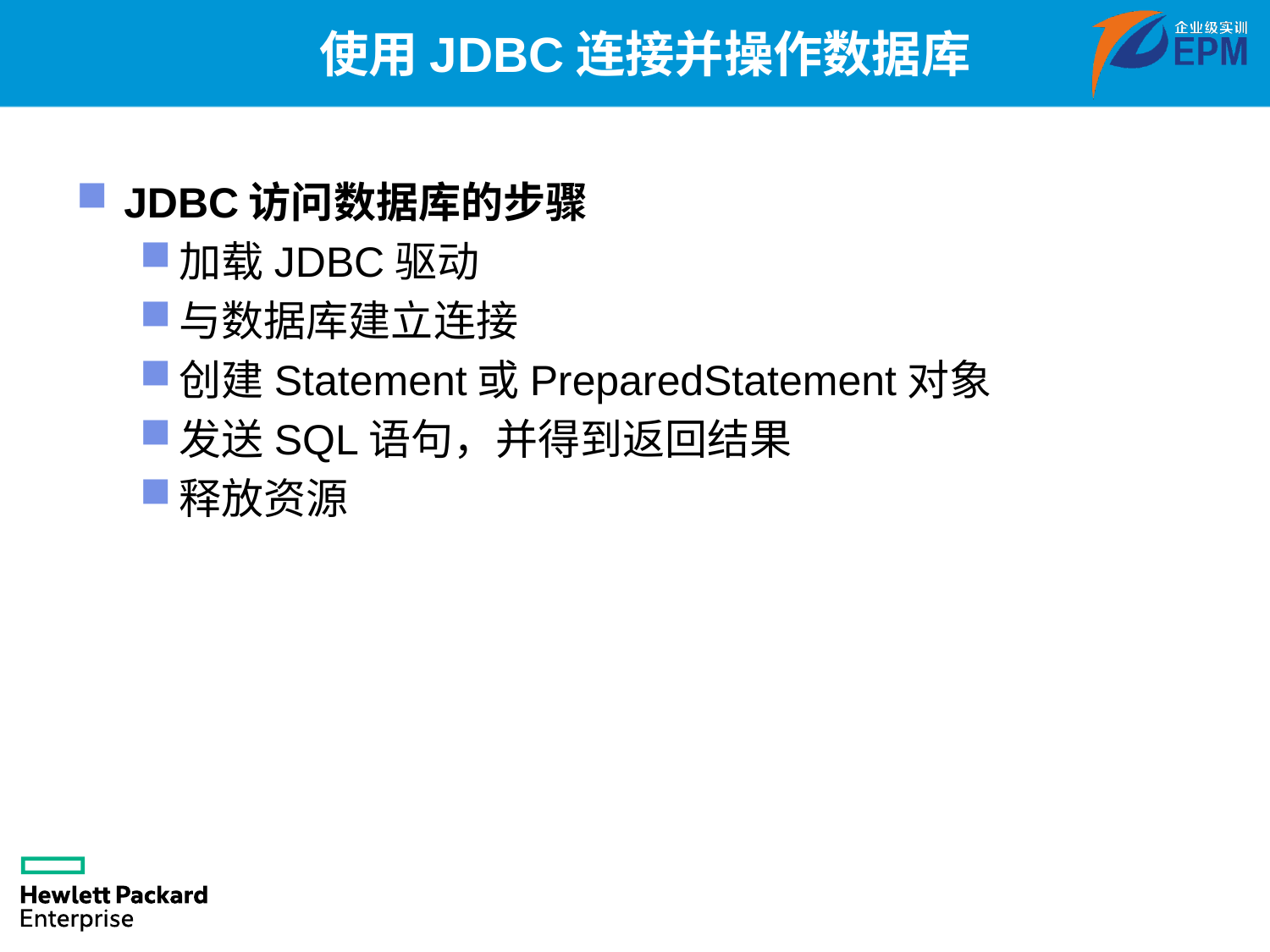

# 使用JDBC连接并操作数据库
JDBC访问数据库的步骤
加载JDBC驱动
与数据库建立连接
创建Statement或PreparedStatement对象
发送SQL语句，并得到返回结果
释放资源